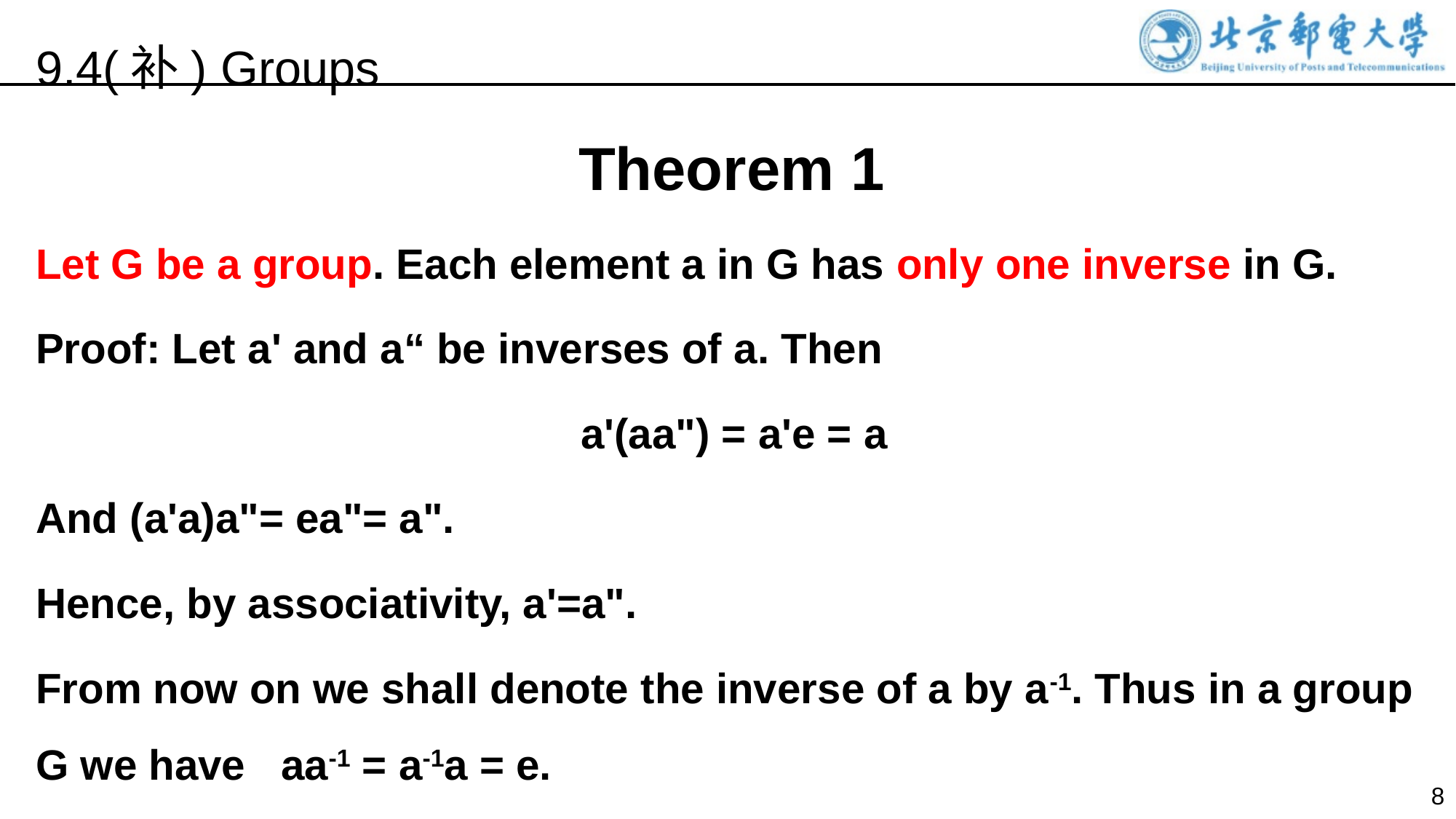

9.4(补) Groups
Theorem 1
Let G be a group. Each element a in G has only one inverse in G.
Proof: Let a' and a“ be inverses of a. Then
a'(aa") = a'e = a
And (a'a)a"= ea"= a".
Hence, by associativity, a'=a".
From now on we shall denote the inverse of a by a-1. Thus in a group G we have   aa-1 = a-1a = e.